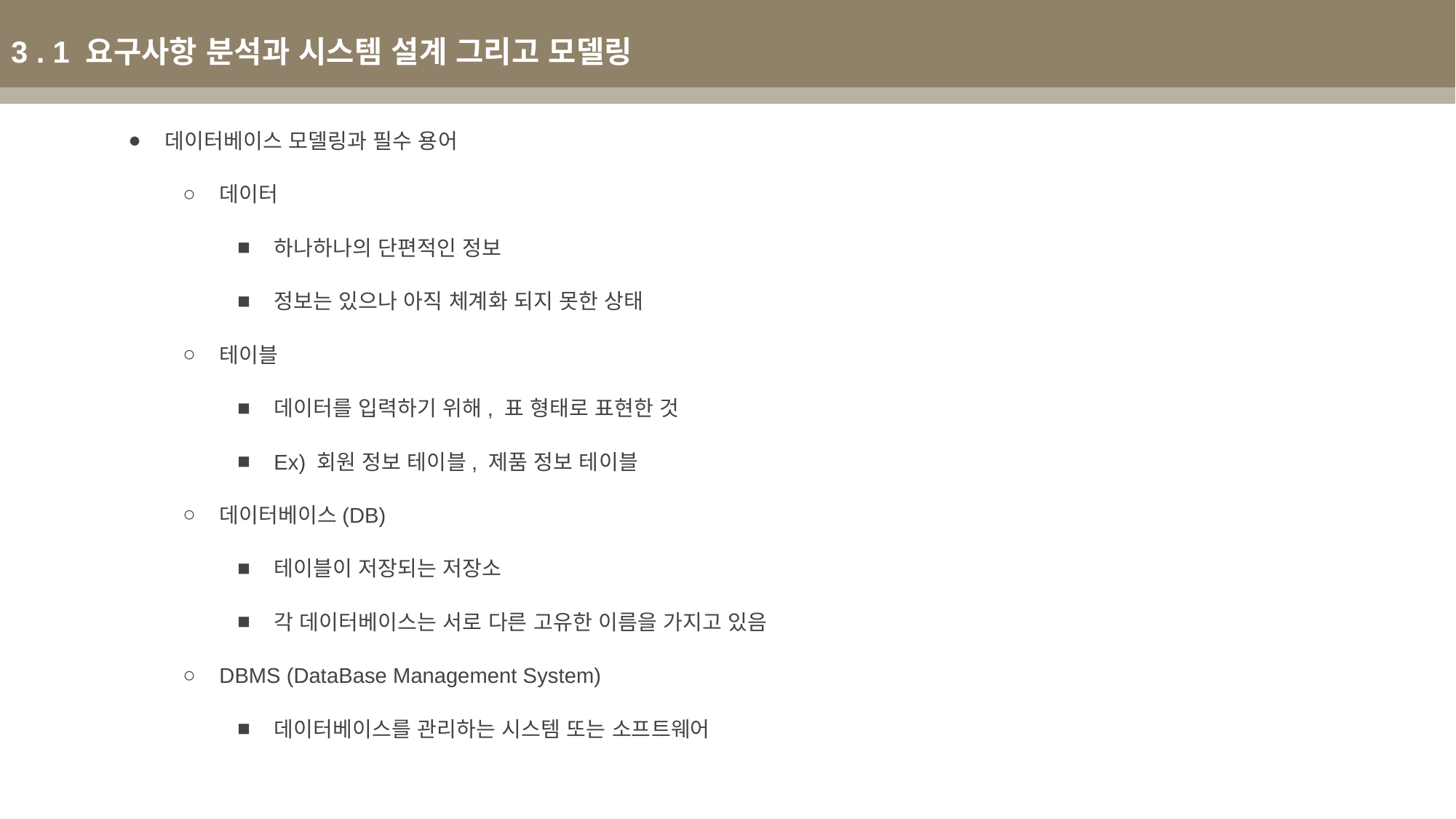

3 . 1 요구사항 분석과 시스템 설계 그리고 모델링
데이터베이스 모델링과 필수 용어
데이터
하나하나의 단편적인 정보
정보는 있으나 아직 체계화 되지 못한 상태
테이블
데이터를 입력하기 위해, 표 형태로 표현한 것
Ex) 회원 정보 테이블, 제품 정보 테이블
데이터베이스(DB)
테이블이 저장되는 저장소
각 데이터베이스는 서로 다른 고유한 이름을 가지고 있음
DBMS (DataBase Management System)
데이터베이스를 관리하는 시스템 또는 소프트웨어